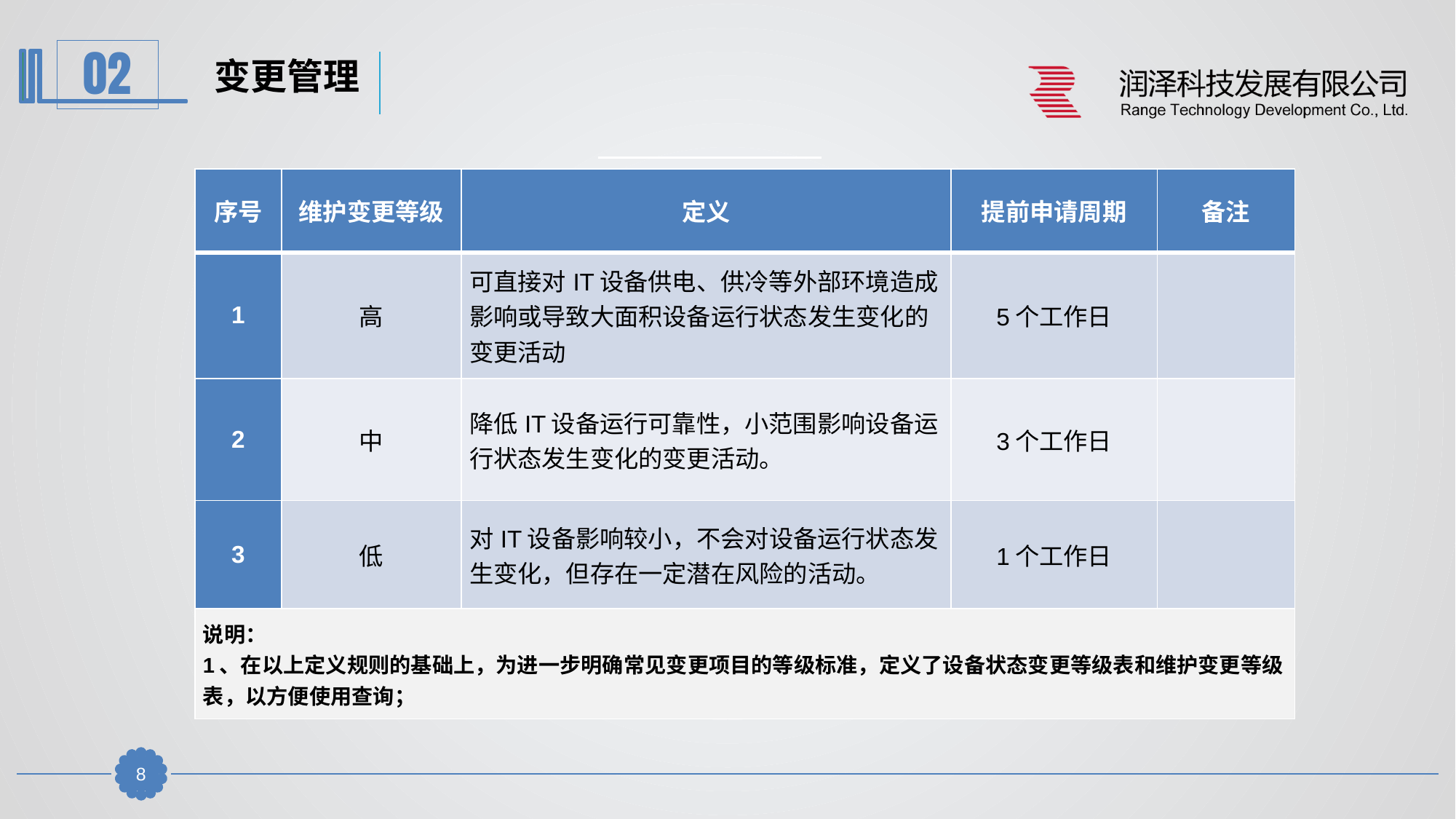

变更管理
| 序号 | 维护变更等级 | 定义 | 提前申请周期 | 备注 |
| --- | --- | --- | --- | --- |
| 1 | 高 | 可直接对IT设备供电、供冷等外部环境造成影响或导致大面积设备运行状态发生变化的变更活动 | 5个工作日 |  |
| 2 | 中 | 降低IT设备运行可靠性，小范围影响设备运行状态发生变化的变更活动。 | 3个工作日 |  |
| 3 | 低 | 对IT设备影响较小，不会对设备运行状态发生变化，但存在一定潜在风险的活动。 | 1个工作日 |  |
| 说明： 1、在以上定义规则的基础上，为进一步明确常见变更项目的等级标准，定义了设备状态变更等级表和维护变更等级表，以方便使用查询； |  |  |  |  |
8